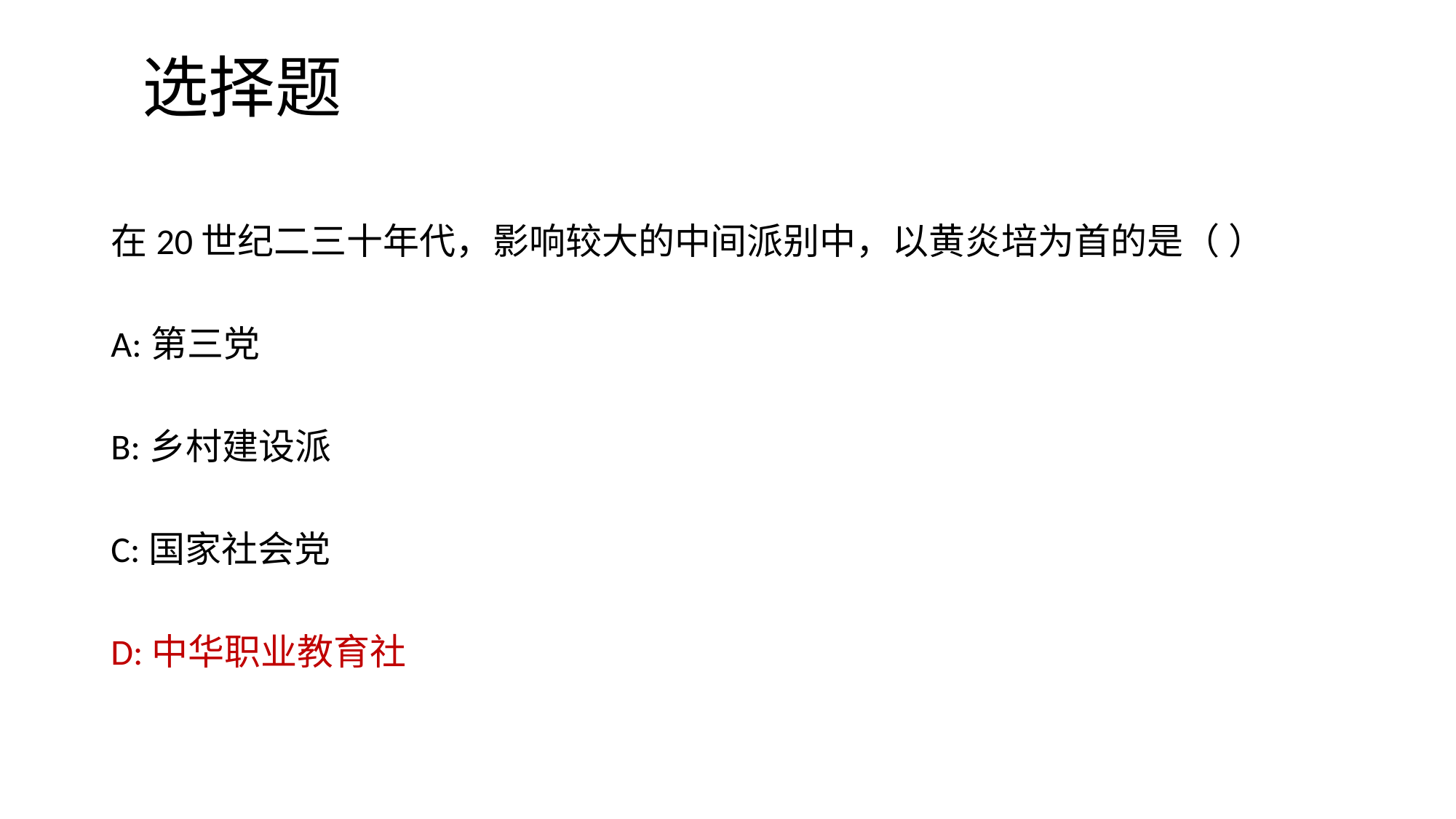

# 选择题
在20世纪二三十年代，影响较大的中间派别中，以黄炎培为首的是（ ）
A:第三党
B:乡村建设派
C:国家社会党
D:中华职业教育社